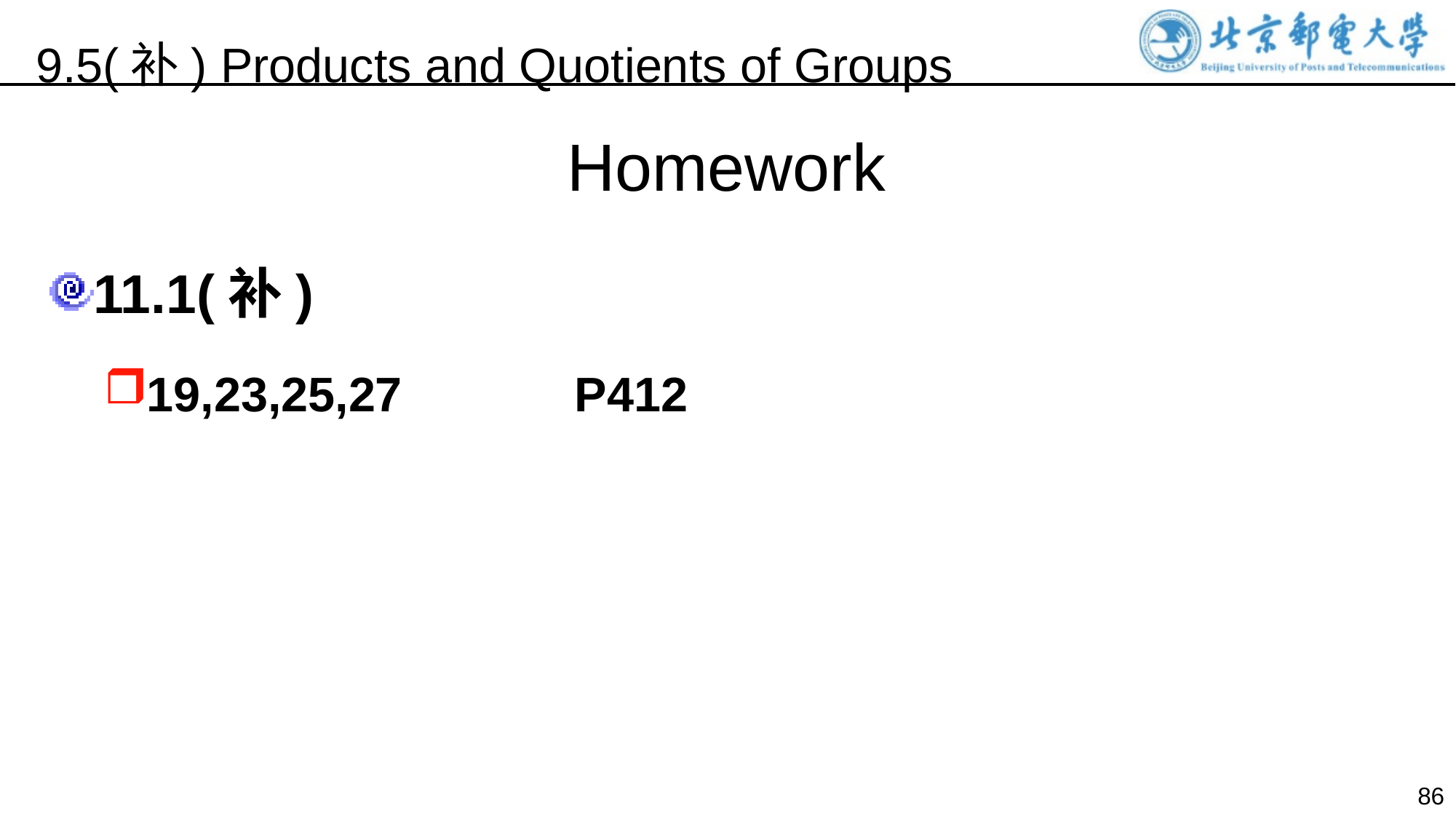

9.5(补) Products and Quotients of Groups
Homework
11.1(补)
19,23,25,27 		P412